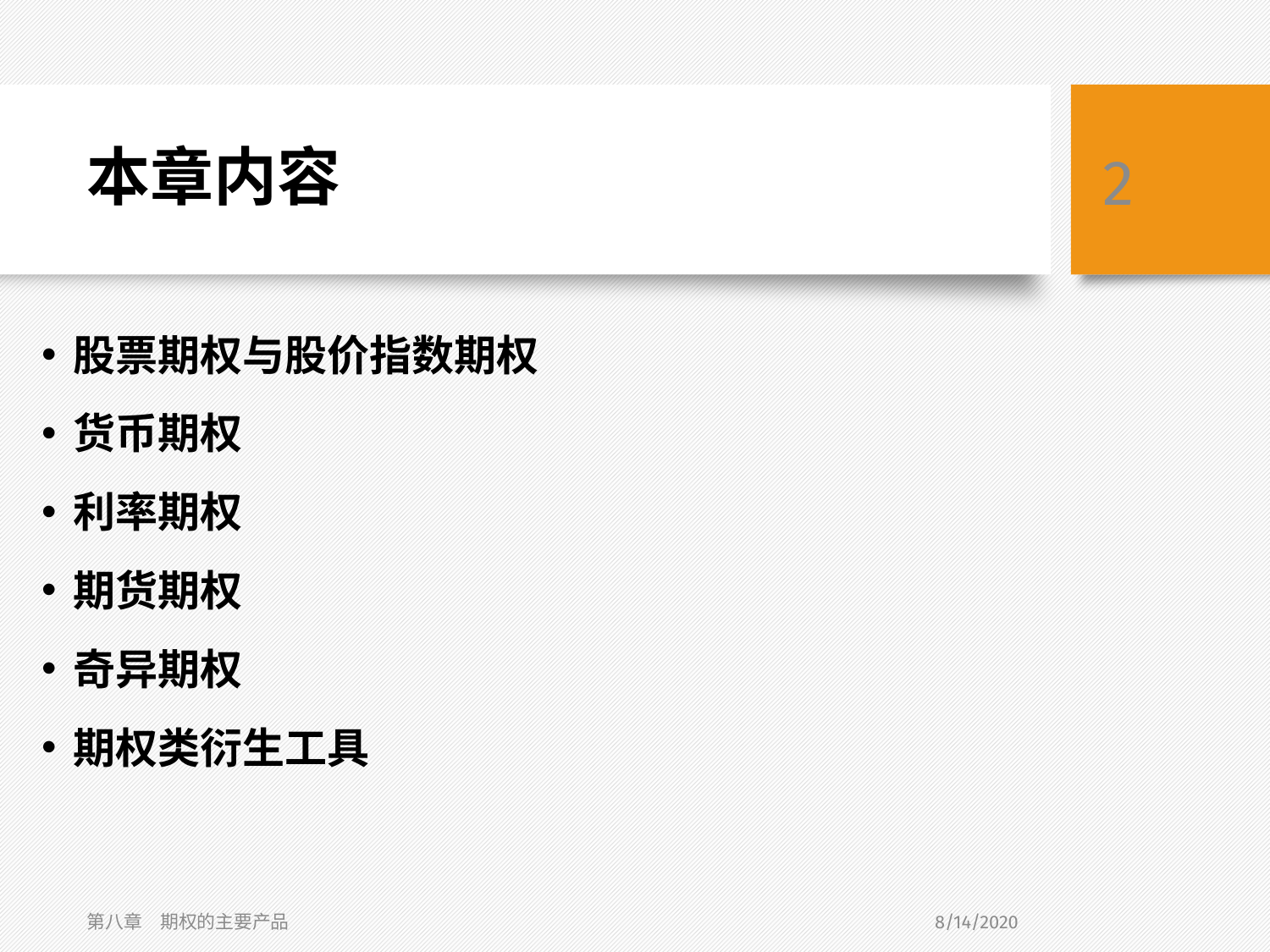

# 本章内容
2
股票期权与股价指数期权
货币期权
利率期权
期货期权
奇异期权
期权类衍生工具

8/14/2020
第八章　期权的主要产品